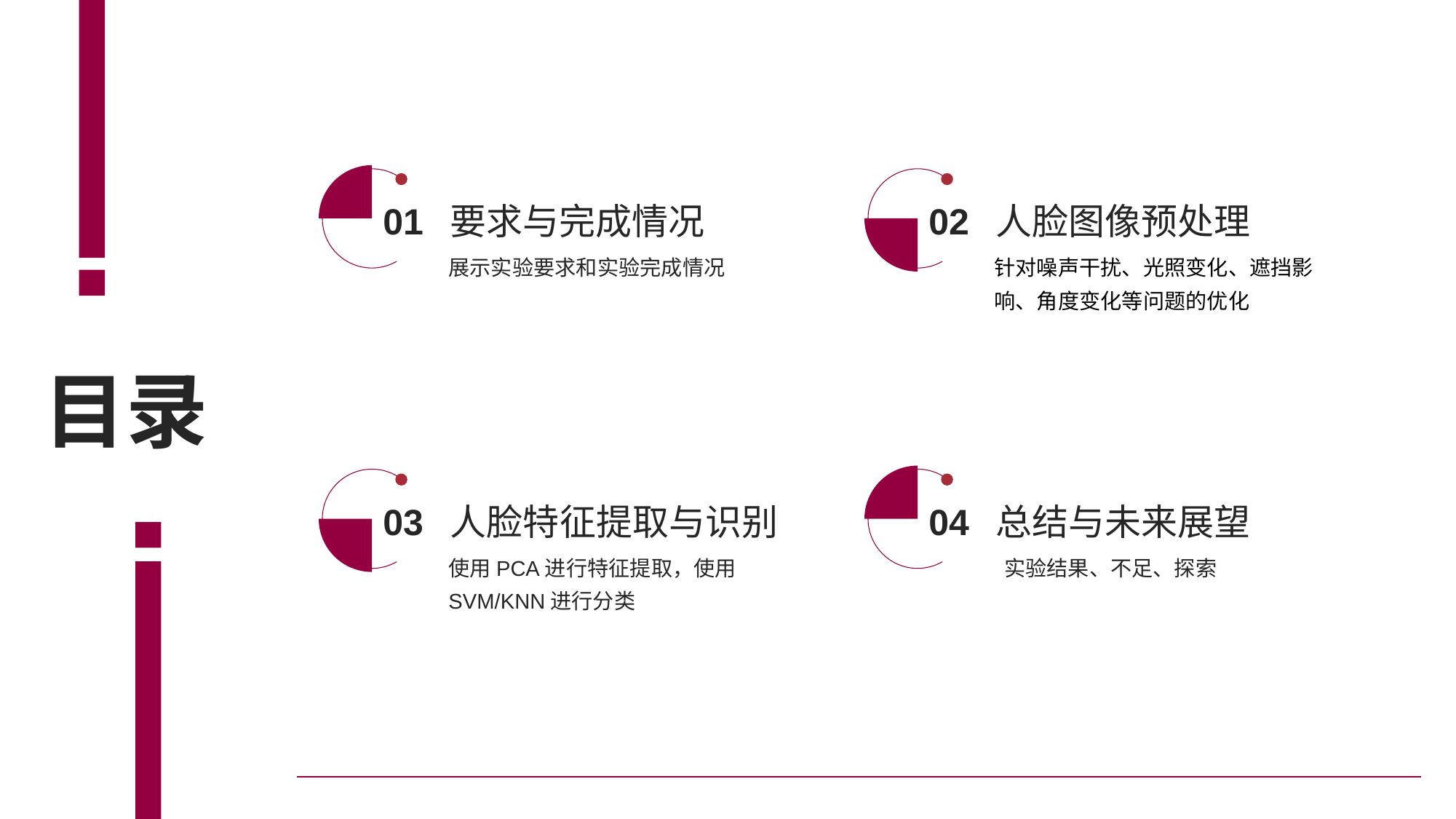

01
要求与完成情况
展示实验要求和实验完成情况

02
人脸图像预处理
针对噪声干扰、光照变化、遮挡影响、角度变化等问题的优化
目录

03
人脸特征提取与识别
使用PCA进行特征提取，使用SVM/KNN进行分类

04
总结与未来展望
 实验结果、不足、探索